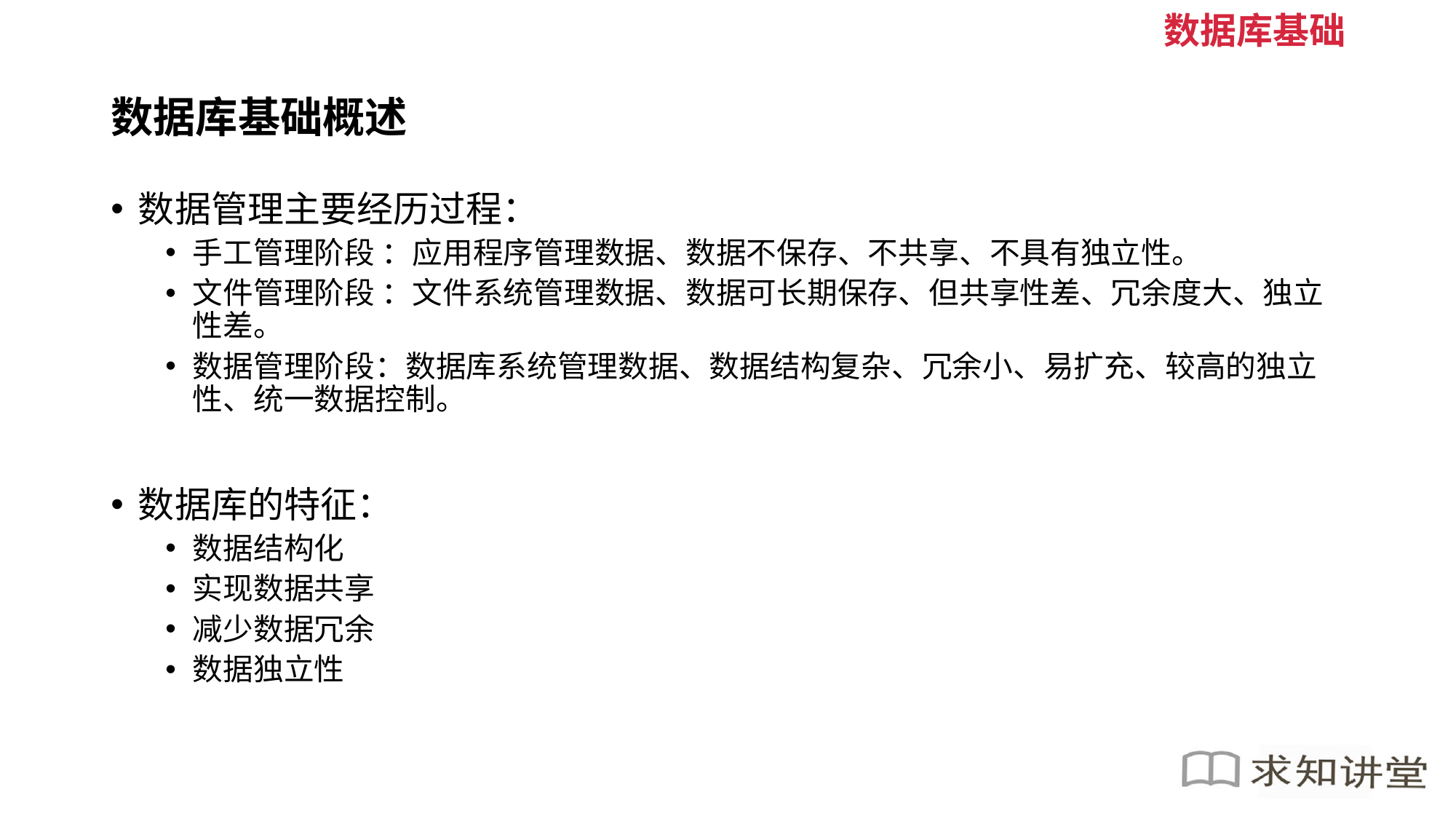

数据库基础
# 数据库基础概述
数据管理主要经历过程：
手工管理阶段 ：应用程序管理数据、数据不保存、不共享、不具有独立性。
文件管理阶段 ：文件系统管理数据、数据可长期保存、但共享性差、冗余度大、独立性差。
数据管理阶段：数据库系统管理数据、数据结构复杂、冗余小、易扩充、较高的独立性、统一数据控制。

数据库的特征：
数据结构化
实现数据共享
减少数据冗余
数据独立性